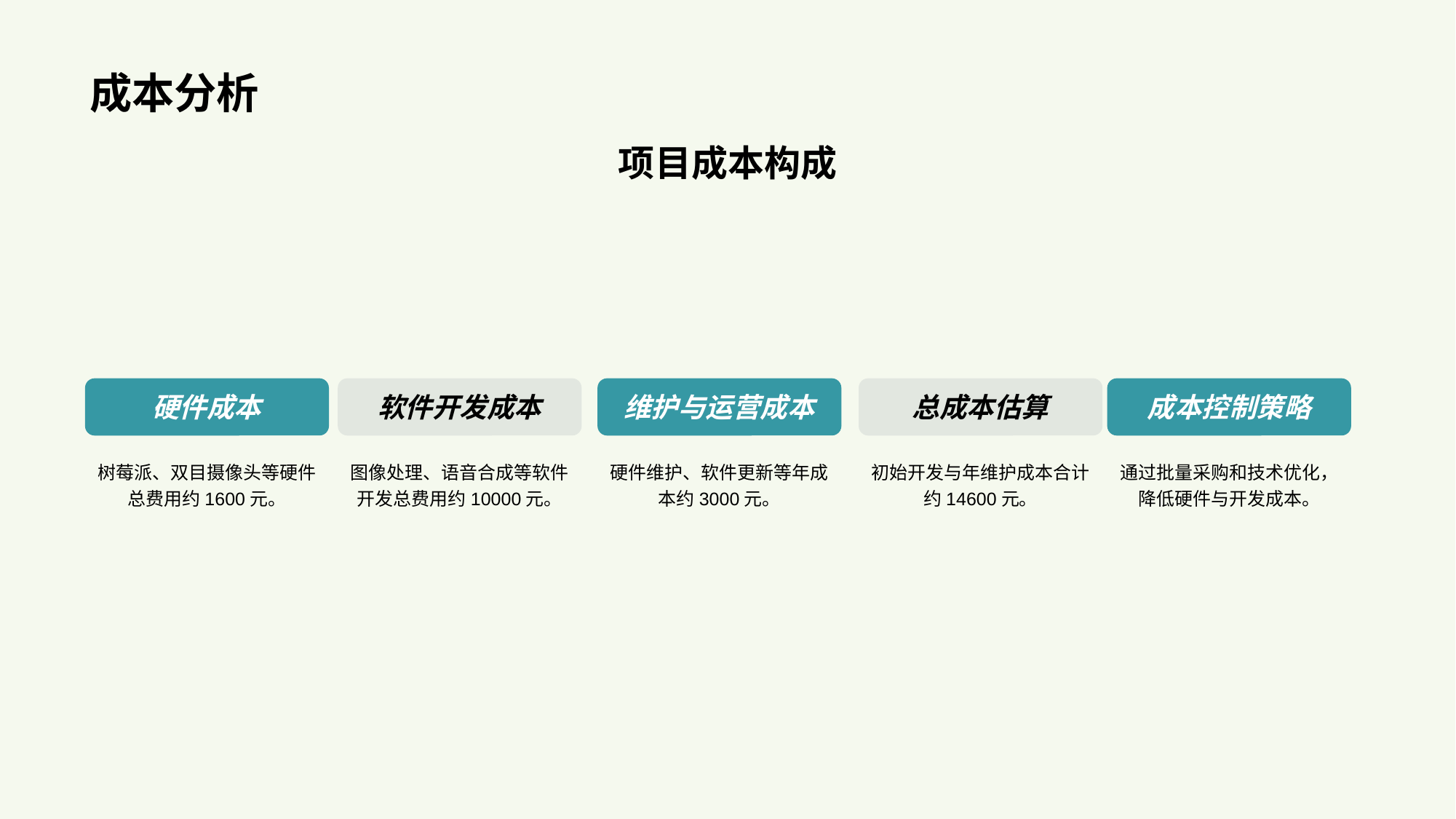

# 成本分析
项目成本构成
硬件成本
树莓派、双目摄像头等硬件总费用约1600元。
软件开发成本
图像处理、语音合成等软件开发总费用约10000元。
维护与运营成本
硬件维护、软件更新等年成本约3000元。
总成本估算
初始开发与年维护成本合计约14600元。
成本控制策略
通过批量采购和技术优化，降低硬件与开发成本。